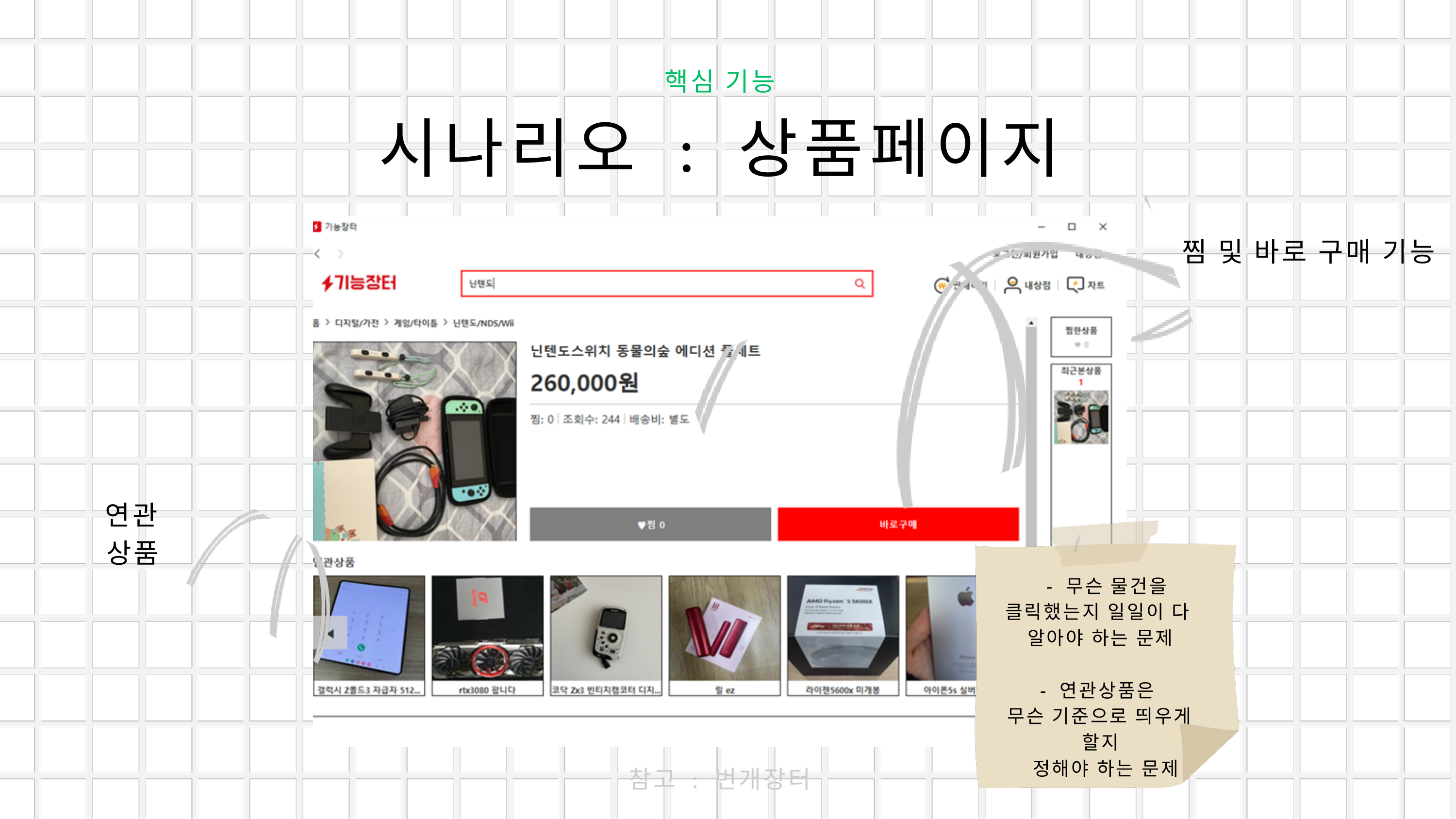

핵심 기능
시나리오 : 상품페이지

찜 및 바로 구매 기능

연관 상품

  - 무슨 물건을 클릭했는지 일일이 다
알아야 하는 문제

- 연관상품은
무슨 기준으로 띄우게 할지
 정해야 하는 문제

참고 : 번개장터